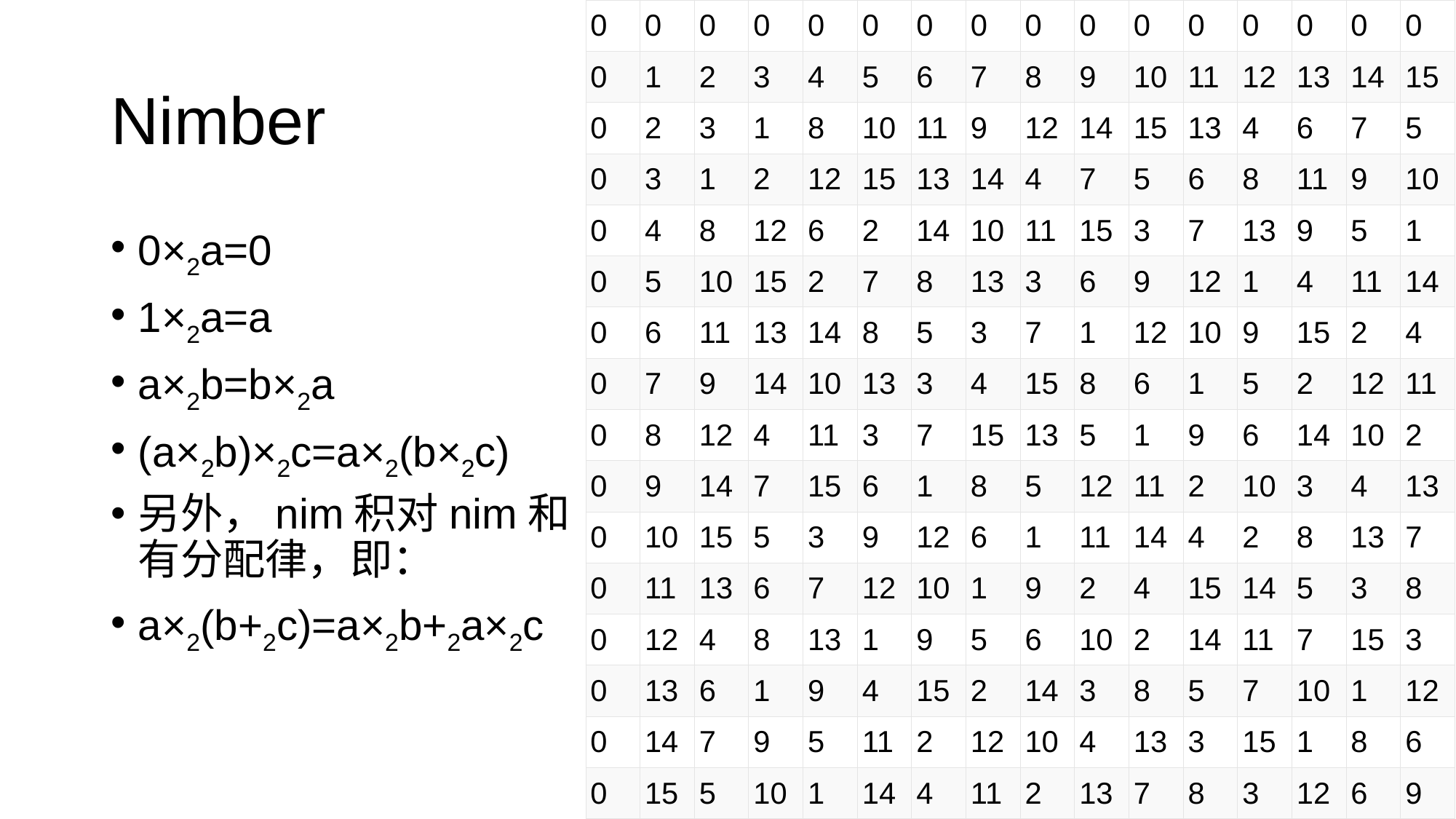

| 0 | 0 | 0 | 0 | 0 | 0 | 0 | 0 | 0 | 0 | 0 | 0 | 0 | 0 | 0 | 0 |
| --- | --- | --- | --- | --- | --- | --- | --- | --- | --- | --- | --- | --- | --- | --- | --- |
| 0 | 1 | 2 | 3 | 4 | 5 | 6 | 7 | 8 | 9 | 10 | 11 | 12 | 13 | 14 | 15 |
| 0 | 2 | 3 | 1 | 8 | 10 | 11 | 9 | 12 | 14 | 15 | 13 | 4 | 6 | 7 | 5 |
| 0 | 3 | 1 | 2 | 12 | 15 | 13 | 14 | 4 | 7 | 5 | 6 | 8 | 11 | 9 | 10 |
| 0 | 4 | 8 | 12 | 6 | 2 | 14 | 10 | 11 | 15 | 3 | 7 | 13 | 9 | 5 | 1 |
| 0 | 5 | 10 | 15 | 2 | 7 | 8 | 13 | 3 | 6 | 9 | 12 | 1 | 4 | 11 | 14 |
| 0 | 6 | 11 | 13 | 14 | 8 | 5 | 3 | 7 | 1 | 12 | 10 | 9 | 15 | 2 | 4 |
| 0 | 7 | 9 | 14 | 10 | 13 | 3 | 4 | 15 | 8 | 6 | 1 | 5 | 2 | 12 | 11 |
| 0 | 8 | 12 | 4 | 11 | 3 | 7 | 15 | 13 | 5 | 1 | 9 | 6 | 14 | 10 | 2 |
| 0 | 9 | 14 | 7 | 15 | 6 | 1 | 8 | 5 | 12 | 11 | 2 | 10 | 3 | 4 | 13 |
| 0 | 10 | 15 | 5 | 3 | 9 | 12 | 6 | 1 | 11 | 14 | 4 | 2 | 8 | 13 | 7 |
| 0 | 11 | 13 | 6 | 7 | 12 | 10 | 1 | 9 | 2 | 4 | 15 | 14 | 5 | 3 | 8 |
| 0 | 12 | 4 | 8 | 13 | 1 | 9 | 5 | 6 | 10 | 2 | 14 | 11 | 7 | 15 | 3 |
| 0 | 13 | 6 | 1 | 9 | 4 | 15 | 2 | 14 | 3 | 8 | 5 | 7 | 10 | 1 | 12 |
| 0 | 14 | 7 | 9 | 5 | 11 | 2 | 12 | 10 | 4 | 13 | 3 | 15 | 1 | 8 | 6 |
| 0 | 15 | 5 | 10 | 1 | 14 | 4 | 11 | 2 | 13 | 7 | 8 | 3 | 12 | 6 | 9 |
# Nimber
0×2a=0
1×2a=a
a×2b=b×2a
(a×2b)×2c=a×2(b×2c)
另外，nim积对nim和有分配律，即：
a×2(b+2c)=a×2b+2a×2c